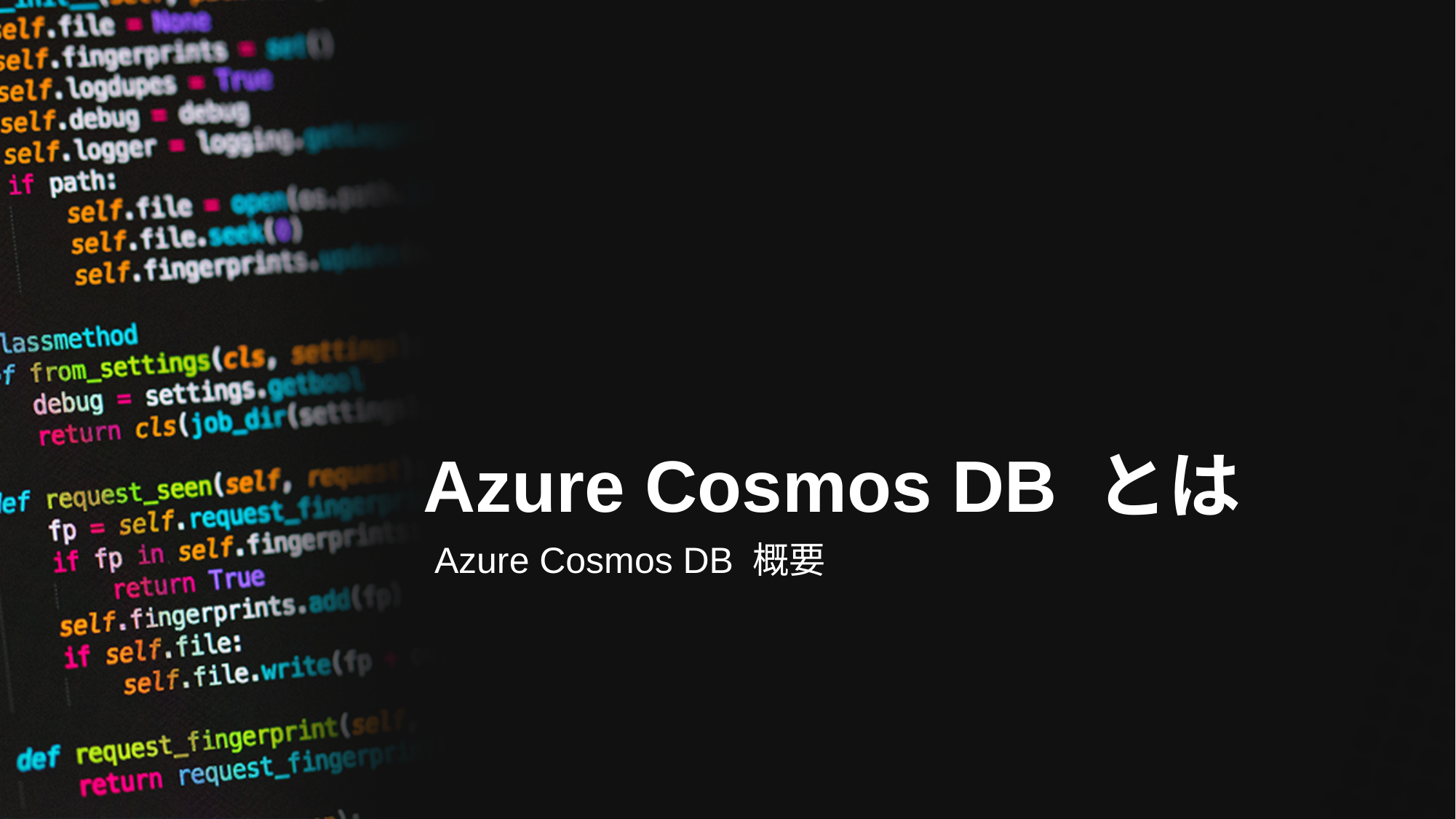

# Azure Cosmos DB とは
Azure Cosmos DB 概要